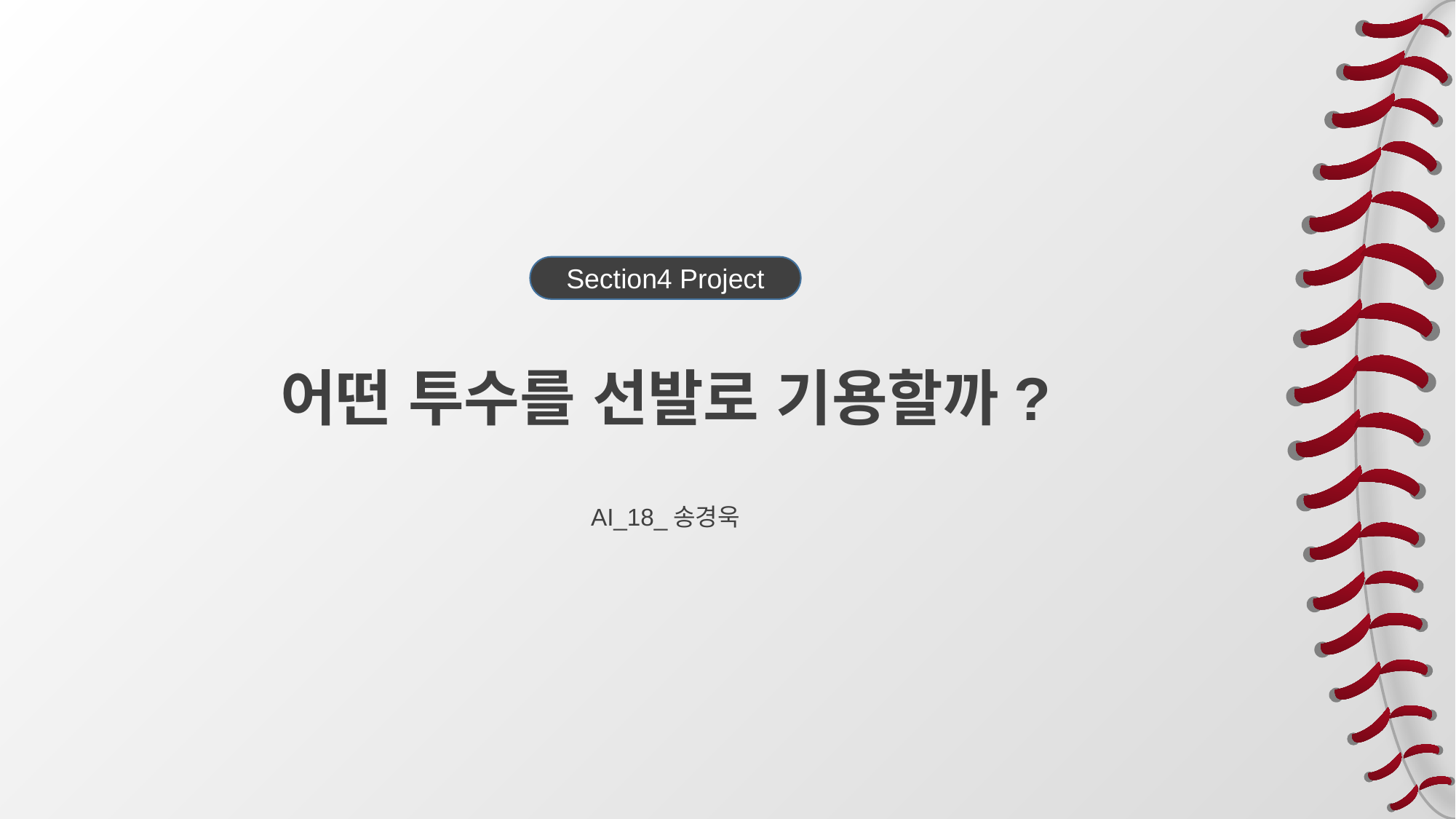

Section4 Project
어떤 투수를 선발로 기용할까?

AI_18_송경욱